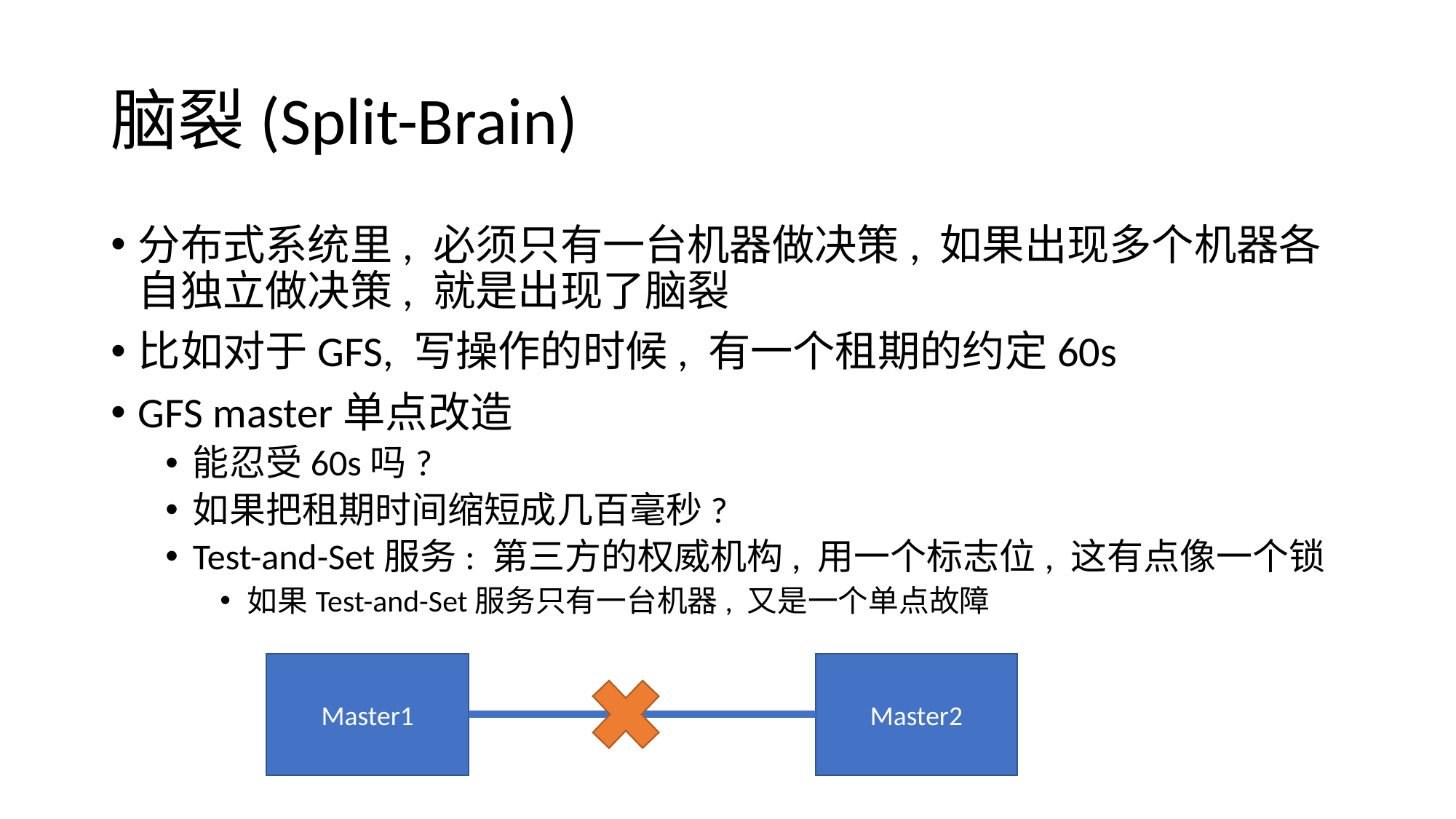

# 脑裂(Split-Brain)
分布式系统里, 必须只有一台机器做决策, 如果出现多个机器各自独立做决策, 就是出现了脑裂
比如对于GFS, 写操作的时候, 有一个租期的约定60s
GFS master单点改造
能忍受60s吗?
如果把租期时间缩短成几百毫秒?
Test-and-Set服务: 第三方的权威机构, 用一个标志位, 这有点像一个锁
如果Test-and-Set服务只有一台机器, 又是一个单点故障
Master2
Master1